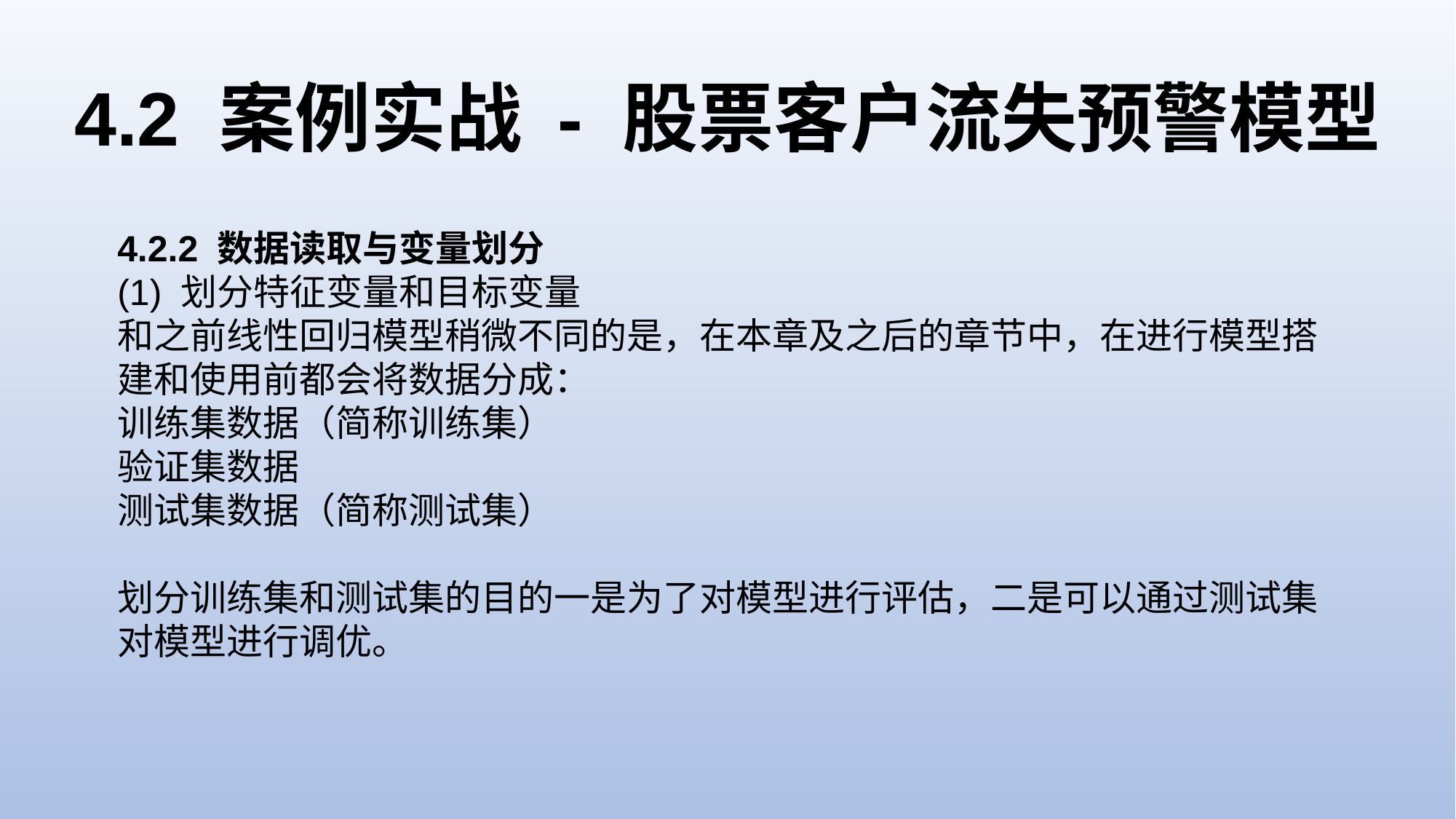

4.2 案例实战 - 股票客户流失预警模型
4.2.2 数据读取与变量划分
(1) 划分特征变量和目标变量
和之前线性回归模型稍微不同的是，在本章及之后的章节中，在进行模型搭建和使用前都会将数据分成：
训练集数据（简称训练集）
验证集数据
测试集数据（简称测试集）

划分训练集和测试集的目的一是为了对模型进行评估，二是可以通过测试集对模型进行调优。